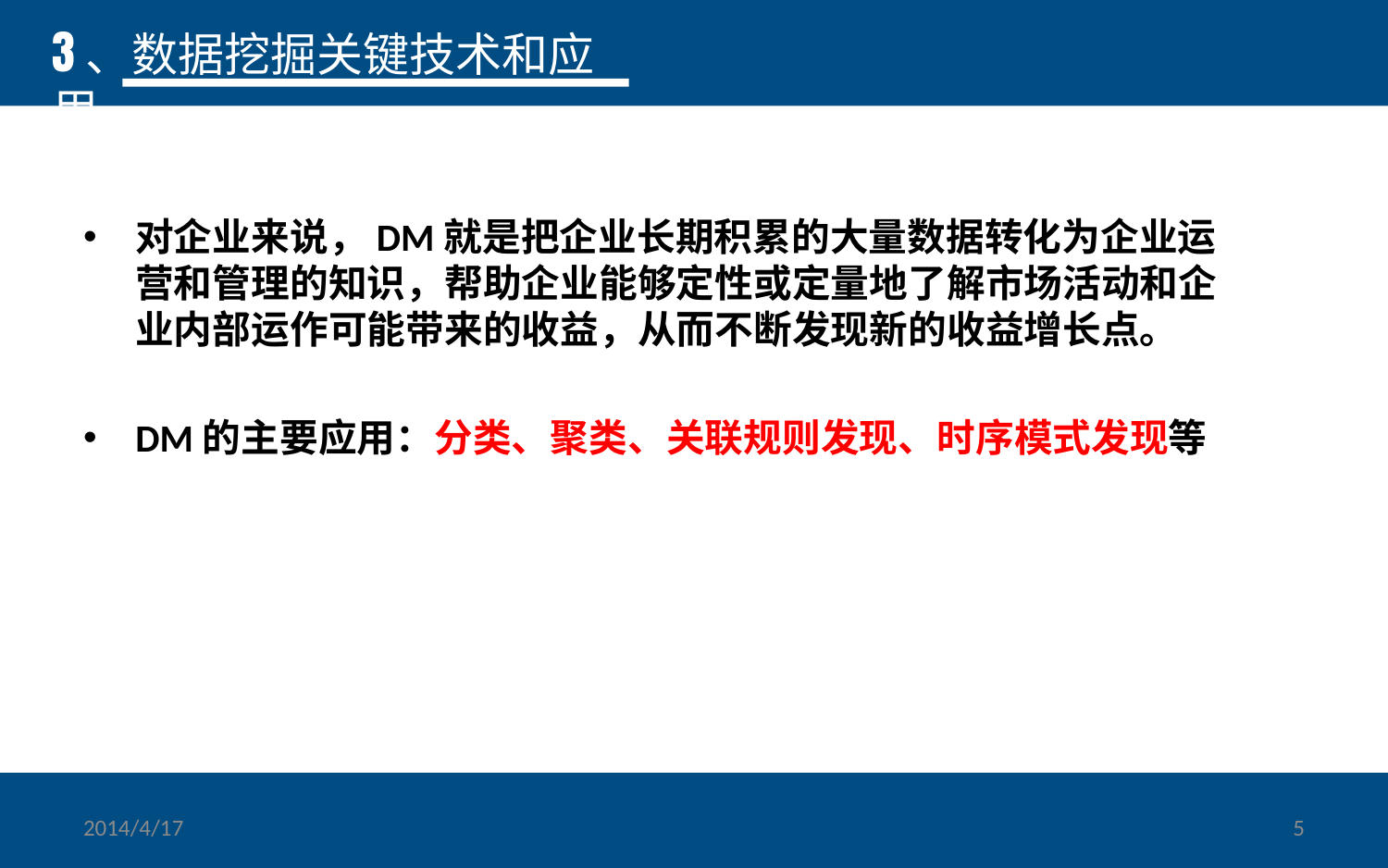

3、数据挖掘关键技术和应用

对企业来说，DM就是把企业长期积累的大量数据转化为企业运营和管理的知识，帮助企业能够定性或定量地了解市场活动和企业内部运作可能带来的收益，从而不断发现新的收益增长点。

DM的主要应用：分类、聚类、关联规则发现、时序模式发现等
2014/4/17
5